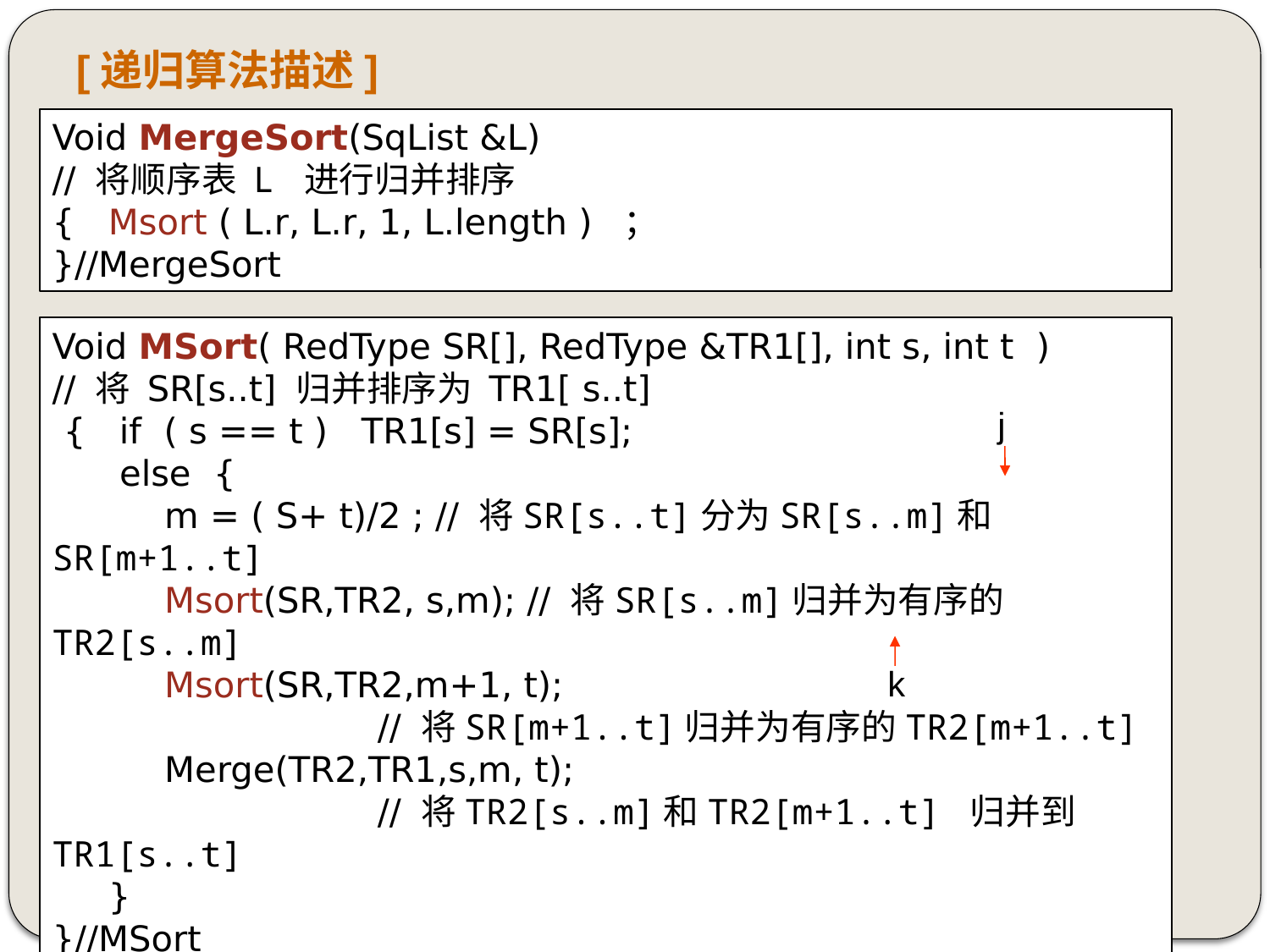

[递归算法描述]
Void MergeSort(SqList &L)
// 将顺序表 L 进行归并排序
{   Msort ( L.r, L.r, 1, L.length )  ；
}//MergeSort
Void MSort( RedType SR[], RedType &TR1[], int s, int t  )
// 将 SR[s..t] 归并排序为 TR1[ s..t]
 {   if  ( s == t )   TR1[s] = SR[s];
      else  {
          m = ( S+ t)/2 ; // 将SR[s..t]分为SR[s..m]和SR[m+1..t]
          Msort(SR,TR2, s,m); // 将SR[s..m]归并为有序的TR2[s..m]
          Msort(SR,TR2,m+1, t);
                             // 将SR[m+1..t]归并为有序的TR2[m+1..t]
          Merge(TR2,TR1,s,m, t);
                             // 将TR2[s..m]和TR2[m+1..t] 归并到TR1[s..t]
     }
}//MSort
j

k